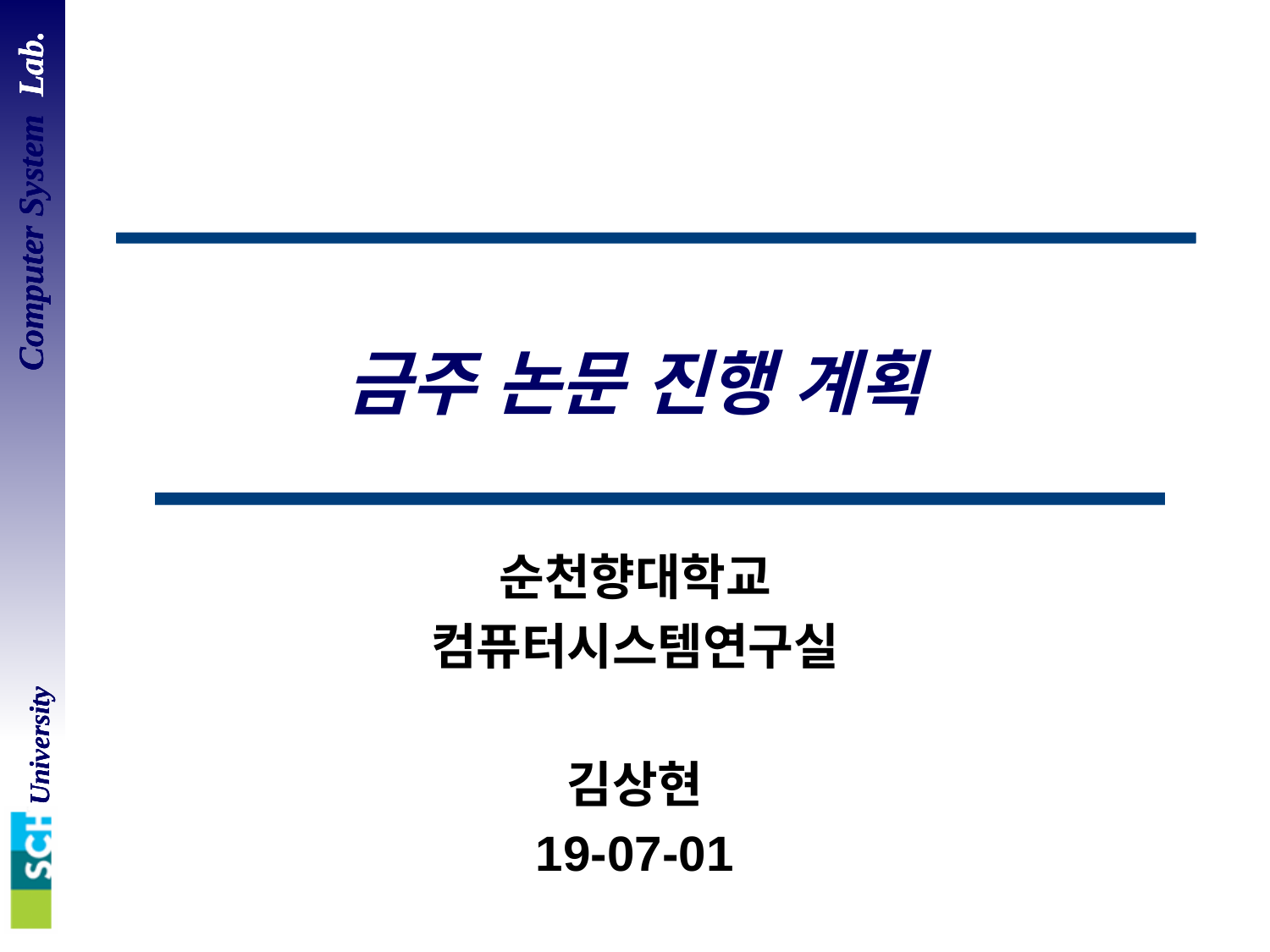

# 금주 논문 진행 계획
순천향대학교
컴퓨터시스템연구실

김상현
19-07-01